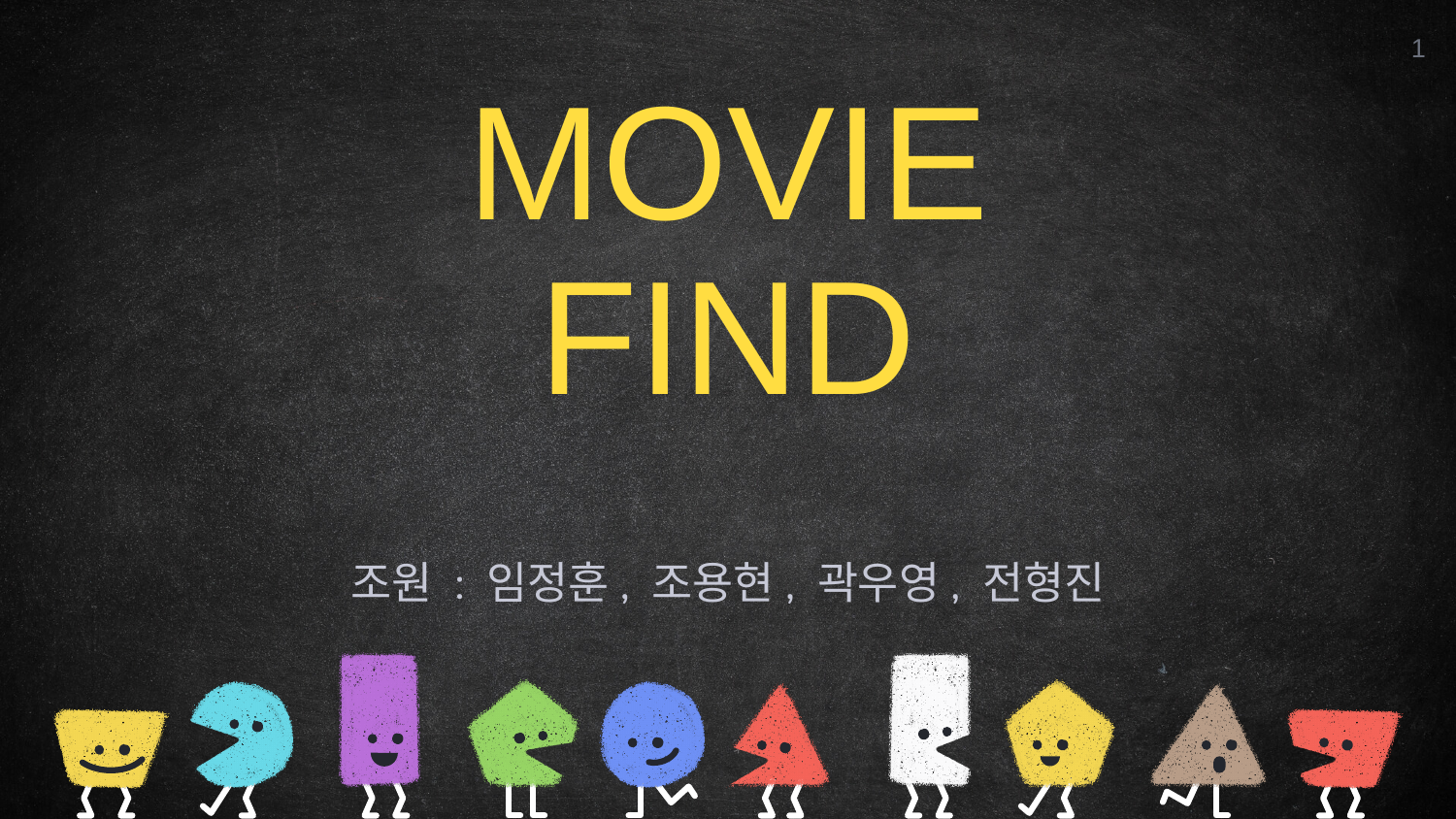

1
MOVIE
FIND
조원 : 임정훈, 조용현, 곽우영, 전형진